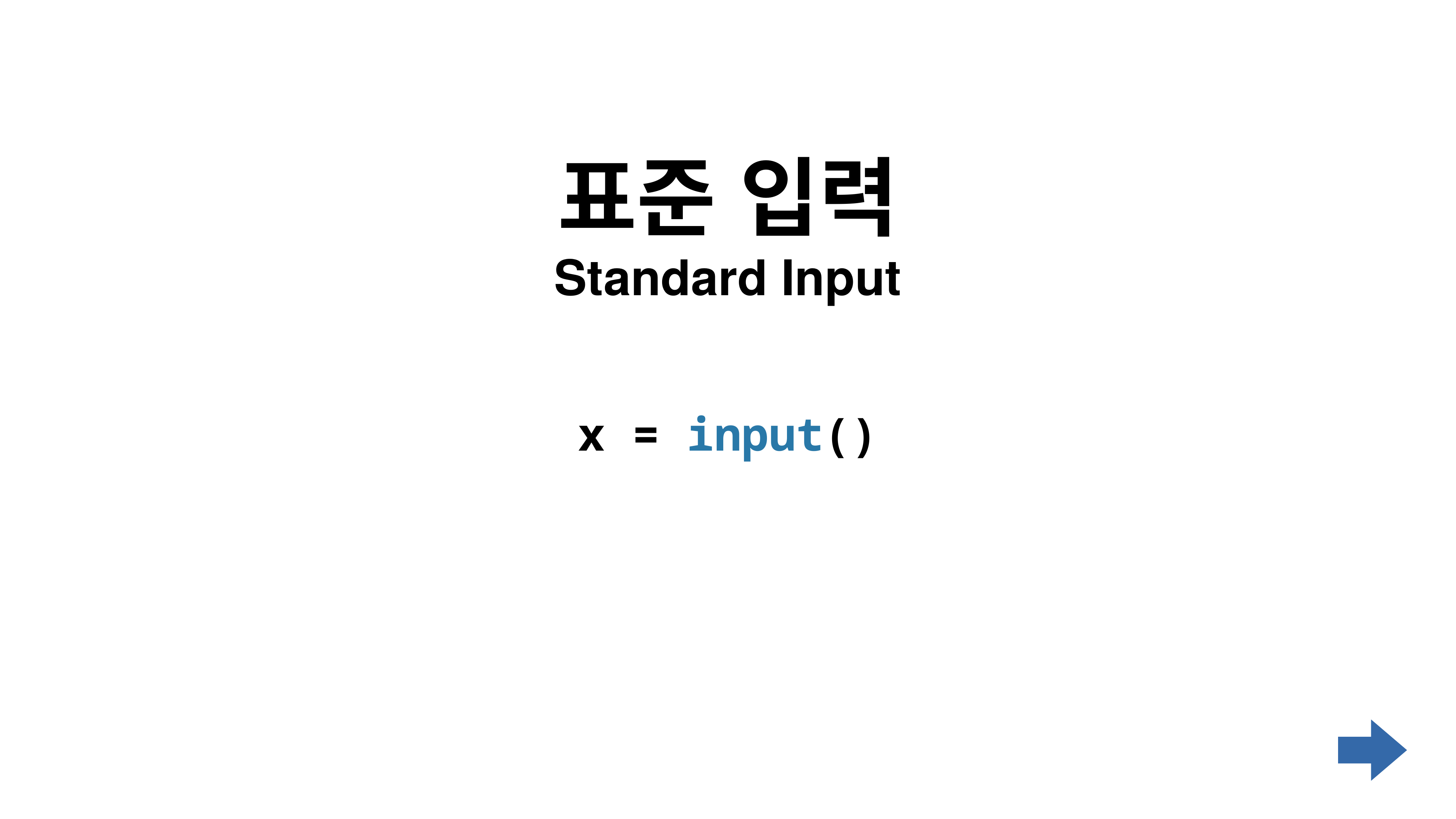

표준 입력
Standard Input
x = input()